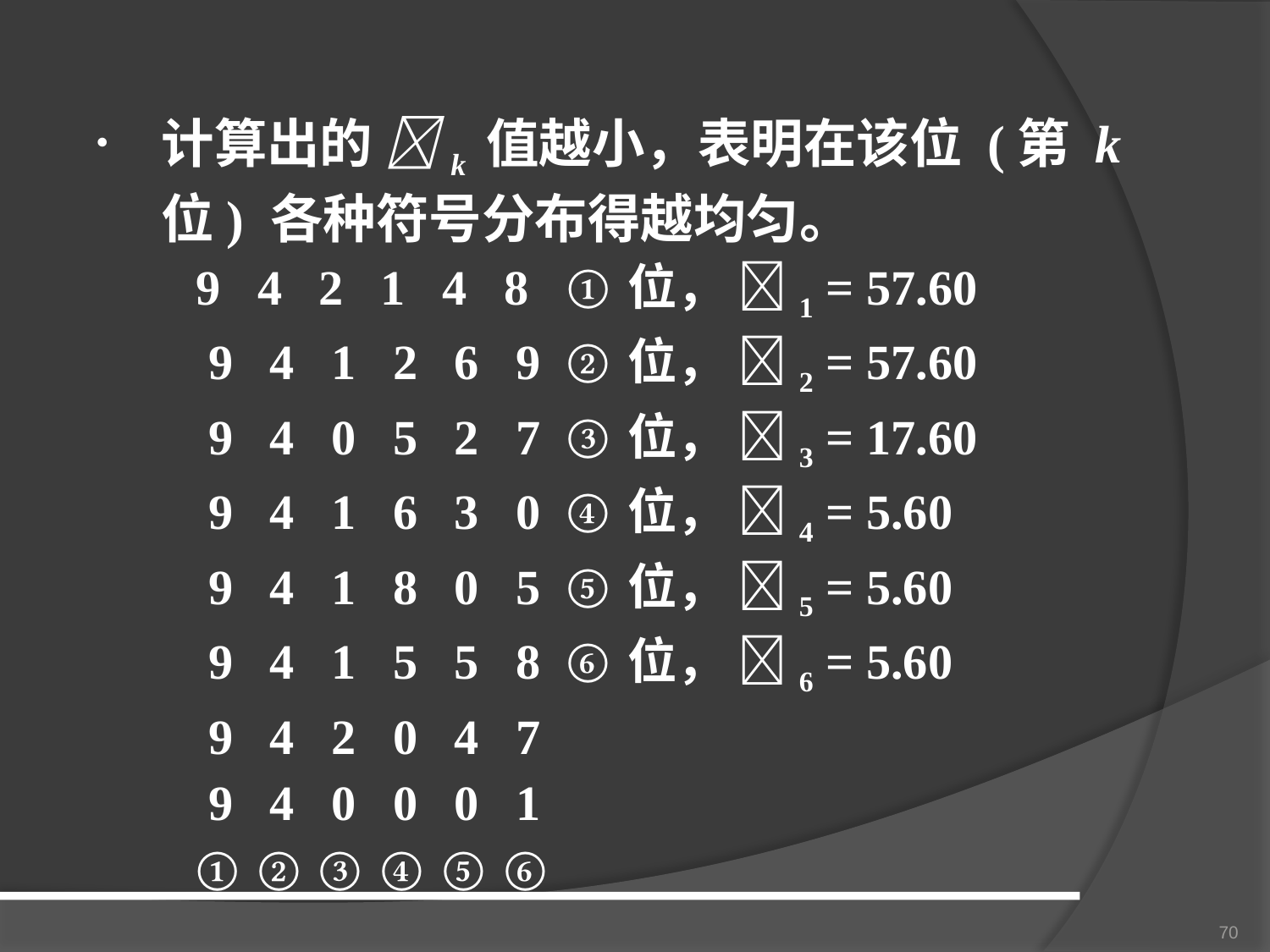

#
计算出的 λk 值越小，表明在该位 (第 k 位) 各种符号分布得越均匀。
        9   4   2   1   4   8	  ①位， λ1 = 57.60
         9   4   1   2   6   9	  ②位， λ2 = 57.60
         9   4   0   5   2   7	  ③位， λ3 = 17.60
         9   4   1   6   3   0	  ④位， λ4 = 5.60
         9   4   1   8   0   5	  ⑤位， λ5 = 5.60
         9   4   1   5   5   8	  ⑥位， λ6 = 5.60
         9   4   2   0   4   7
         9   4   0   0   0   1
        ① ② ③ ④ ⑤ ⑥

70